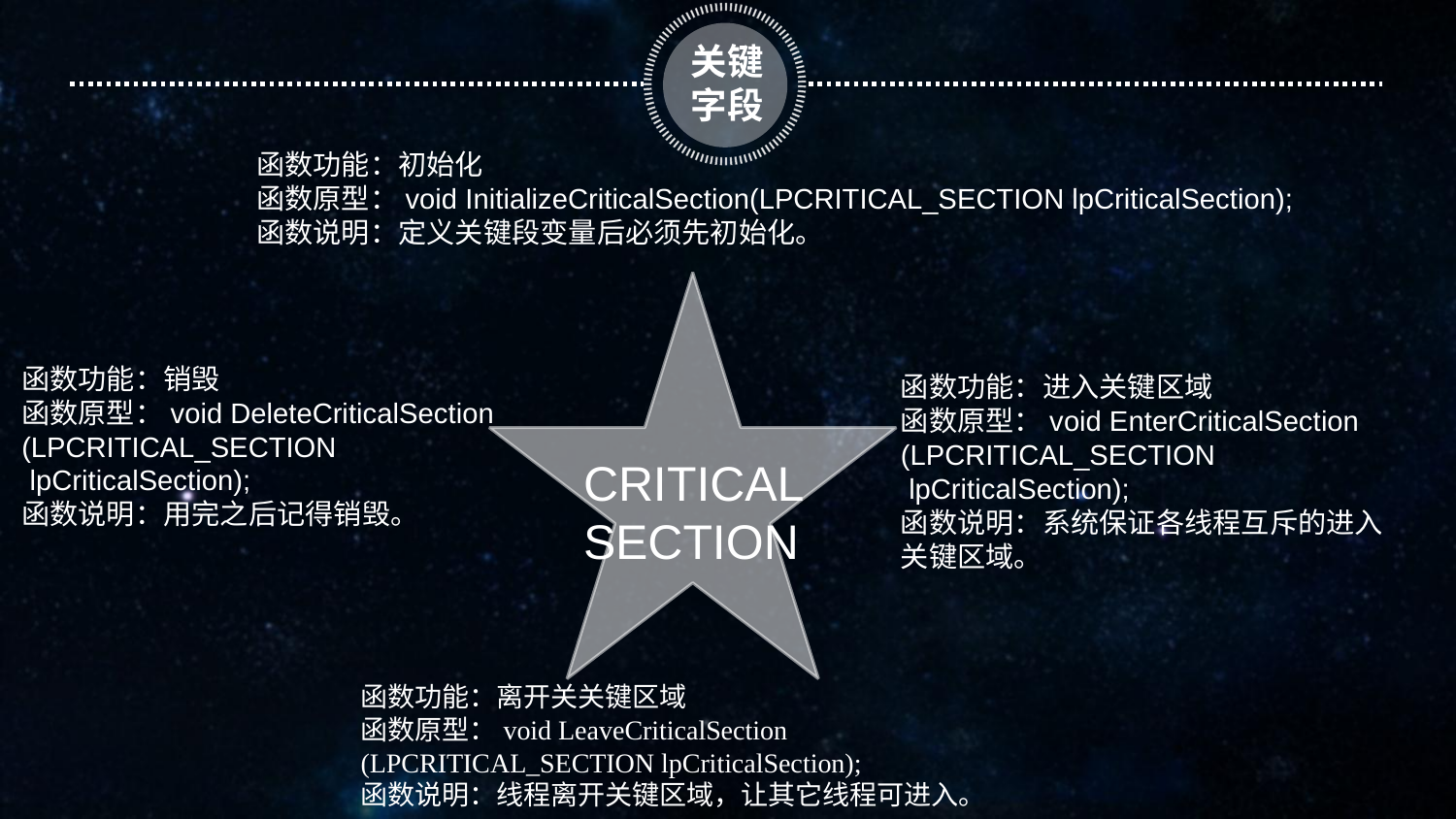

关键字段
函数功能：初始化
函数原型：void InitializeCriticalSection(LPCRITICAL_SECTION lpCriticalSection);
函数说明：定义关键段变量后必须先初始化。

函数功能：销毁
函数原型：void DeleteCriticalSection
(LPCRITICAL_SECTION
 lpCriticalSection);
函数说明：用完之后记得销毁。
函数功能：进入关键区域
函数原型：void EnterCriticalSection
(LPCRITICAL_SECTION
 lpCriticalSection);
函数说明：系统保证各线程互斥的进入
关键区域。
CRITICAL
SECTION
函数功能：离开关关键区域
函数原型：void LeaveCriticalSection
(LPCRITICAL_SECTION lpCriticalSection);
函数说明：线程离开关键区域，让其它线程可进入。